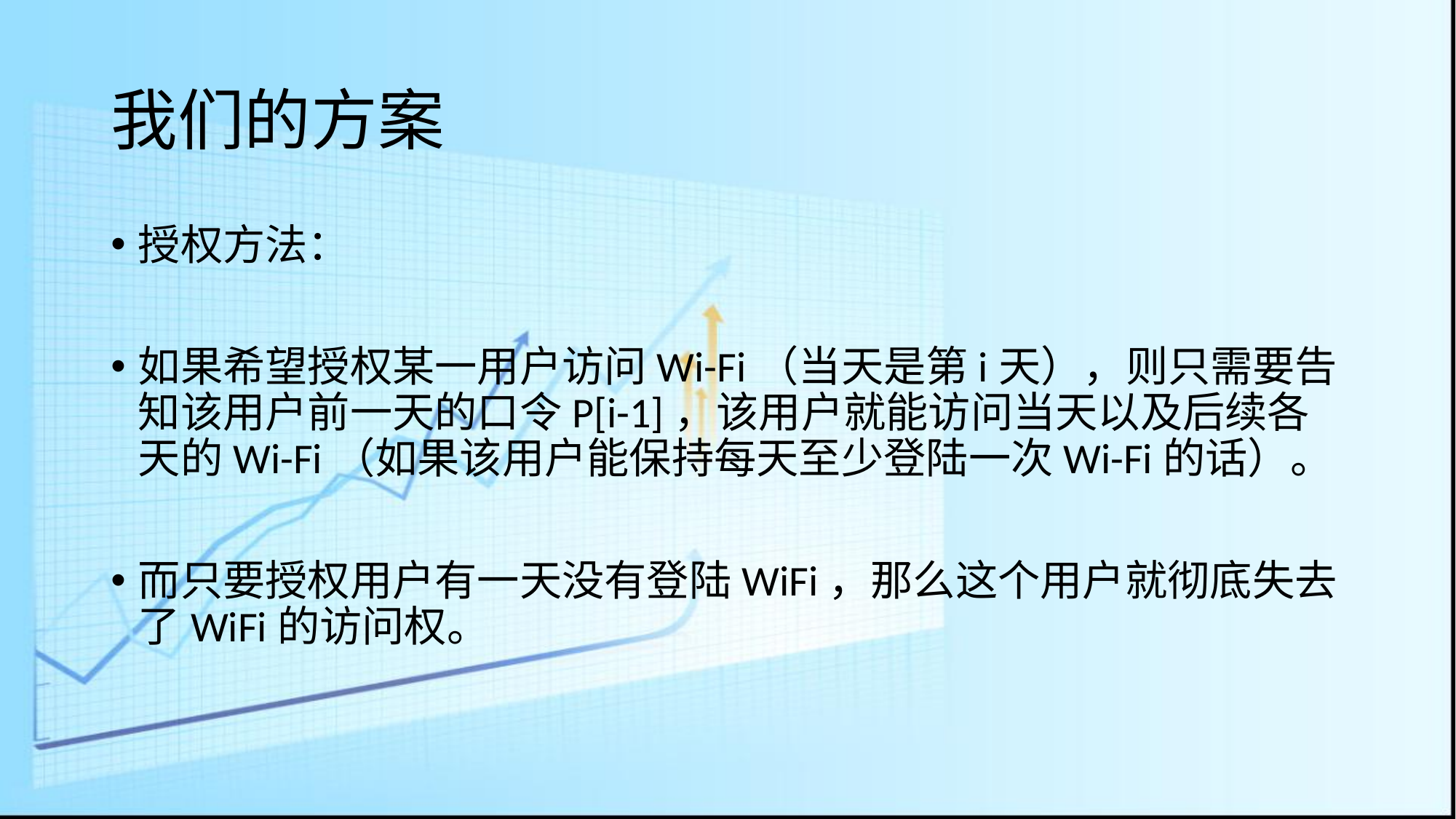

# 我们的方案
授权方法：

如果希望授权某一用户访问Wi-Fi（当天是第i天），则只需要告知该用户前一天的口令P[i-1]，该用户就能访问当天以及后续各天的Wi-Fi（如果该用户能保持每天至少登陆一次Wi-Fi的话）。

而只要授权用户有一天没有登陆WiFi，那么这个用户就彻底失去了WiFi的访问权。